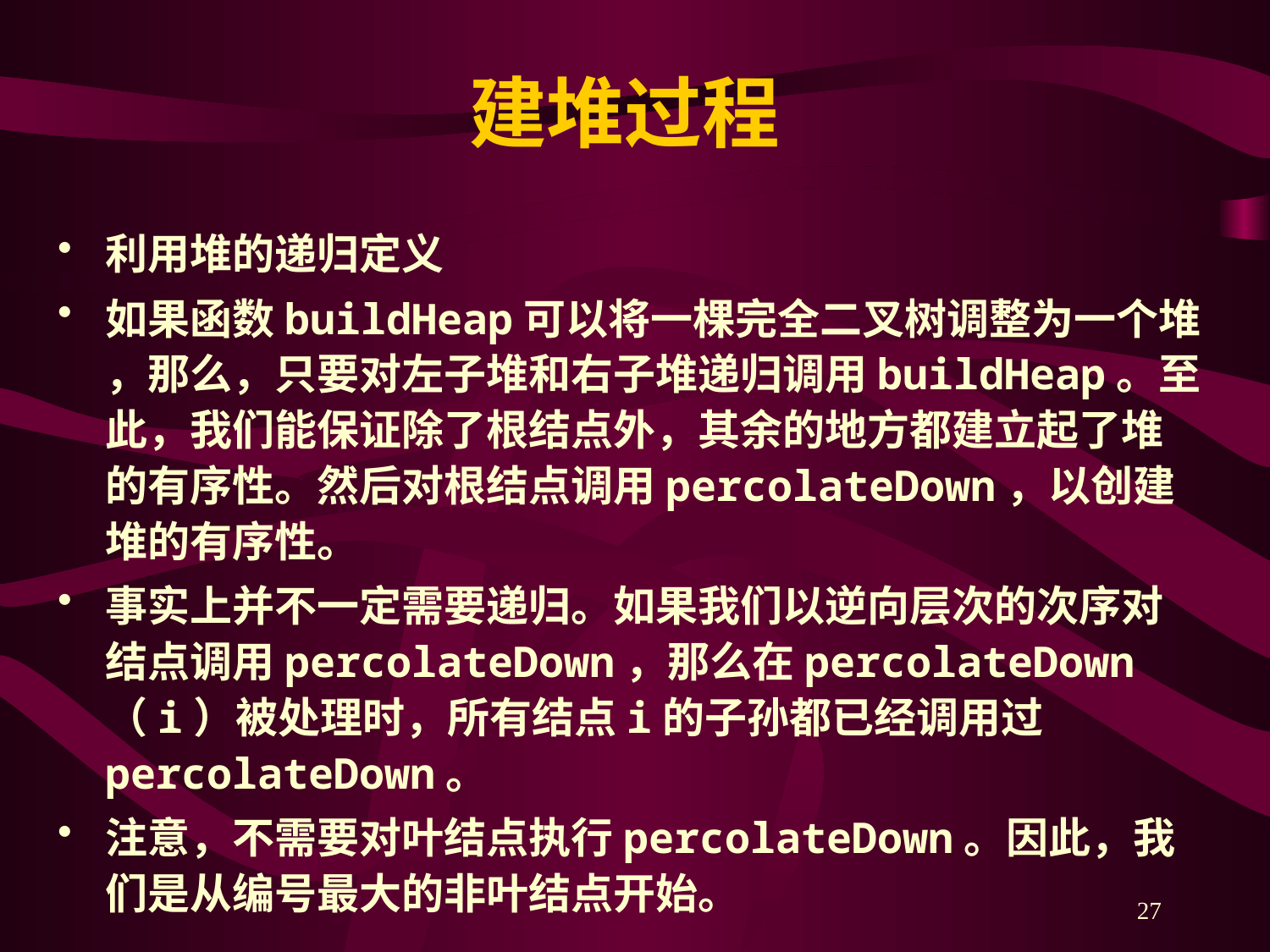

# 建堆过程
利用堆的递归定义
如果函数buildHeap可以将一棵完全二叉树调整为一个堆 ，那么，只要对左子堆和右子堆递归调用buildHeap。至此，我们能保证除了根结点外，其余的地方都建立起了堆的有序性。然后对根结点调用percolateDown，以创建堆的有序性。
事实上并不一定需要递归。如果我们以逆向层次的次序对结点调用percolateDown，那么在percolateDown（i）被处理时，所有结点i的子孙都已经调用过percolateDown。
注意，不需要对叶结点执行percolateDown。因此，我们是从编号最大的非叶结点开始。

27